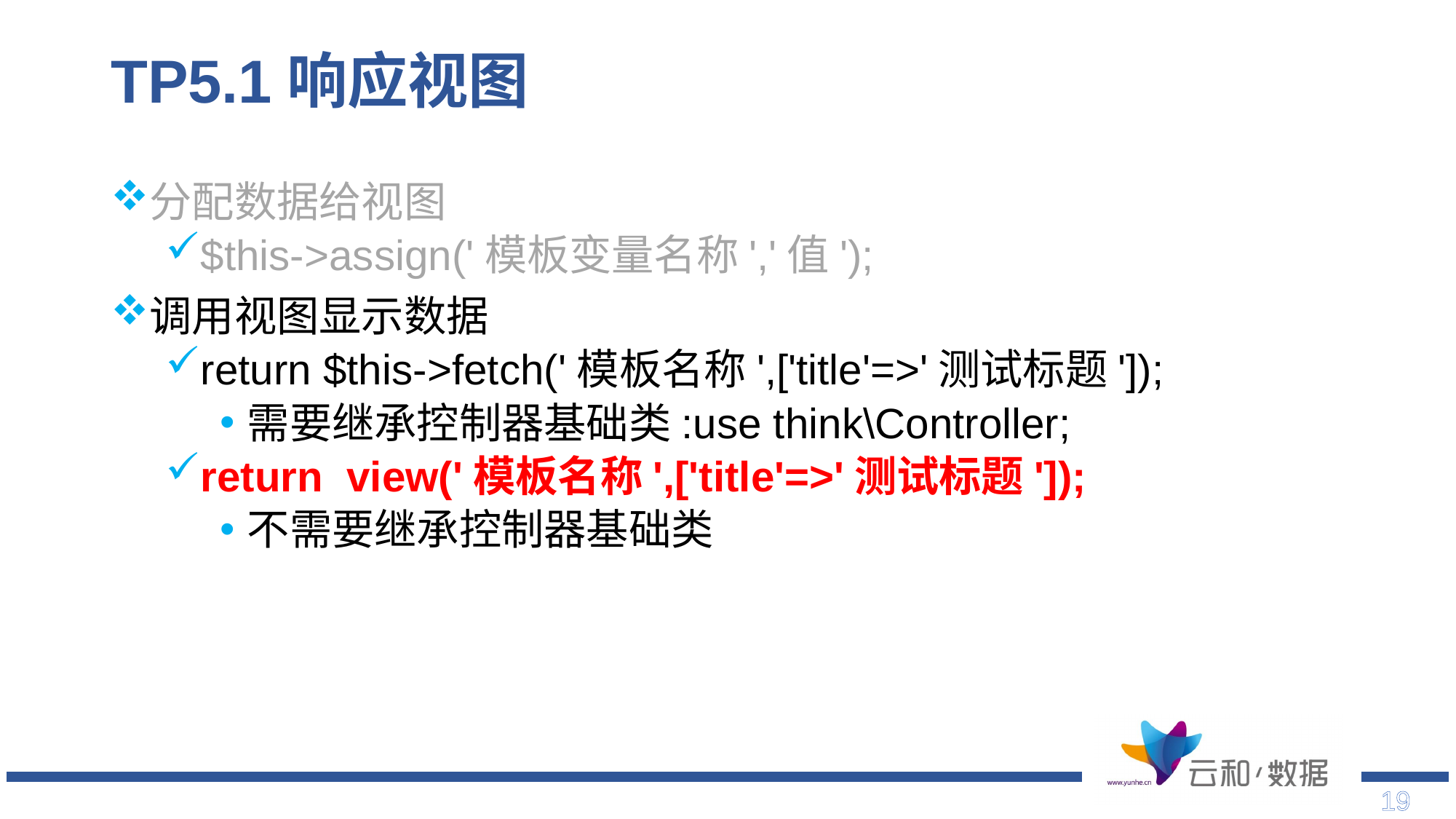

# TP5.1响应视图
分配数据给视图
$this->assign('模板变量名称','值');
调用视图显示数据
return $this->fetch('模板名称',['title'=>'测试标题']);
需要继承控制器基础类:use think\Controller;
return  view('模板名称',['title'=>'测试标题']);
不需要继承控制器基础类